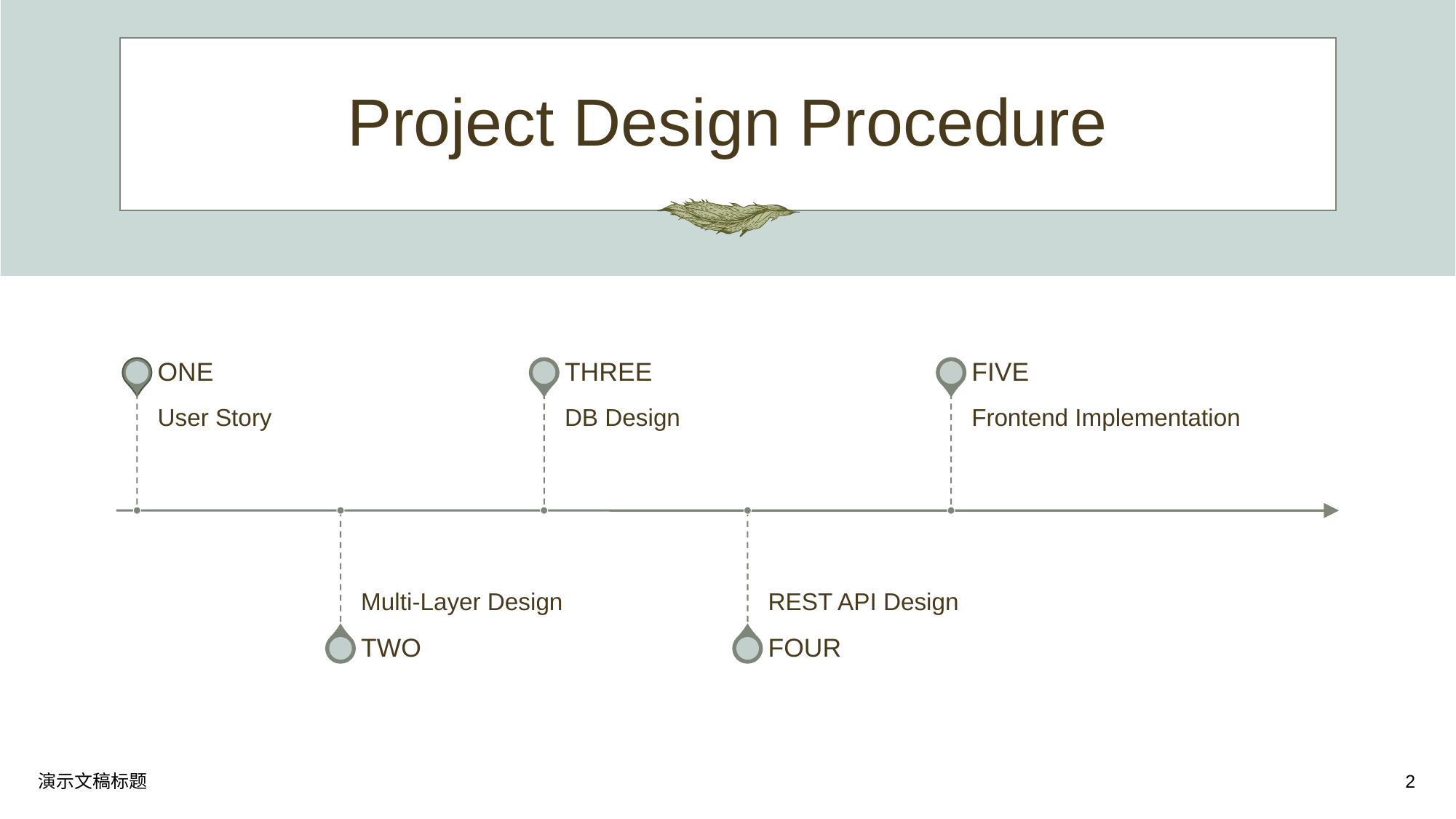

# Project Design Procedure
User Story
ONE
Multi-Layer Design
TWO
DB Design
THREE
REST API Design
FOUR
Frontend Implementation
FIVE
演示文稿标题
2